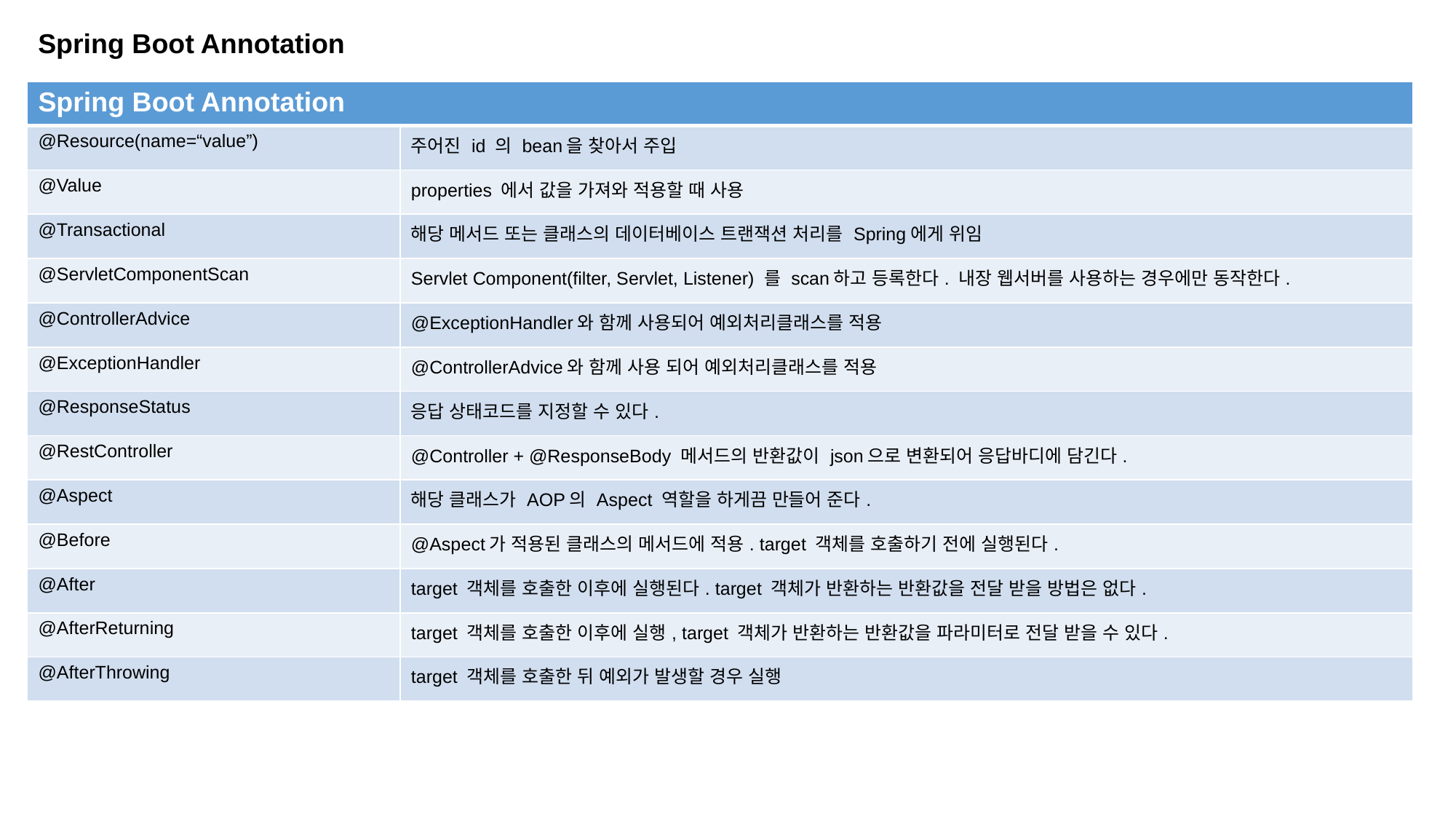

Spring Boot Annotation
| Spring Boot Annotation |  |
| --- | --- |
| @Resource(name=“value”) | 주어진 id 의 bean을 찾아서 주입 |
| @Value | properties 에서 값을 가져와 적용할 때 사용 |
| @Transactional | 해당 메서드 또는 클래스의 데이터베이스 트랜잭션 처리를 Spring에게 위임 |
| @ServletComponentScan | Servlet Component(filter, Servlet, Listener) 를 scan하고 등록한다. 내장 웹서버를 사용하는 경우에만 동작한다. |
| @ControllerAdvice | @ExceptionHandler와 함께 사용되어 예외처리클래스를 적용 |
| @ExceptionHandler | @ControllerAdvice와 함께 사용 되어 예외처리클래스를 적용 |
| @ResponseStatus | 응답 상태코드를 지정할 수 있다. |
| @RestController | @Controller + @ResponseBody 메서드의 반환값이 json으로 변환되어 응답바디에 담긴다. |
| @Aspect | 해당 클래스가 AOP의 Aspect 역할을 하게끔 만들어 준다. |
| @Before | @Aspect가 적용된 클래스의 메서드에 적용. target 객체를 호출하기 전에 실행된다. |
| @After | target 객체를 호출한 이후에 실행된다. target 객체가 반환하는 반환값을 전달 받을 방법은 없다. |
| @AfterReturning | target 객체를 호출한 이후에 실행, target 객체가 반환하는 반환값을 파라미터로 전달 받을 수 있다. |
| @AfterThrowing | target 객체를 호출한 뒤 예외가 발생할 경우 실행 |